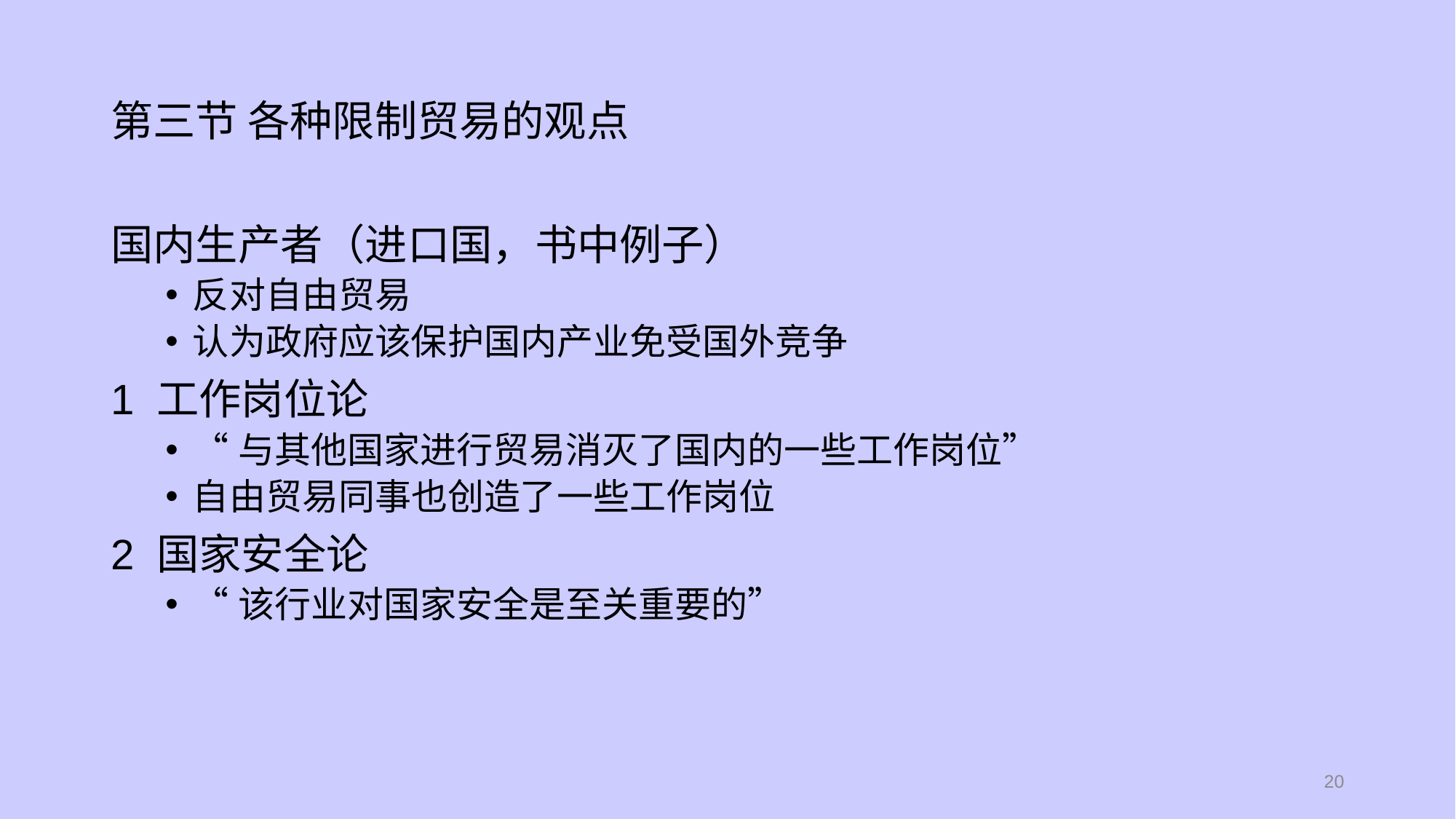

# 第三节 各种限制贸易的观点
国内生产者（进口国，书中例子）
反对自由贸易
认为政府应该保护国内产业免受国外竞争
1 工作岗位论
“与其他国家进行贸易消灭了国内的一些工作岗位”
自由贸易同事也创造了一些工作岗位
2 国家安全论
“该行业对国家安全是至关重要的”

20